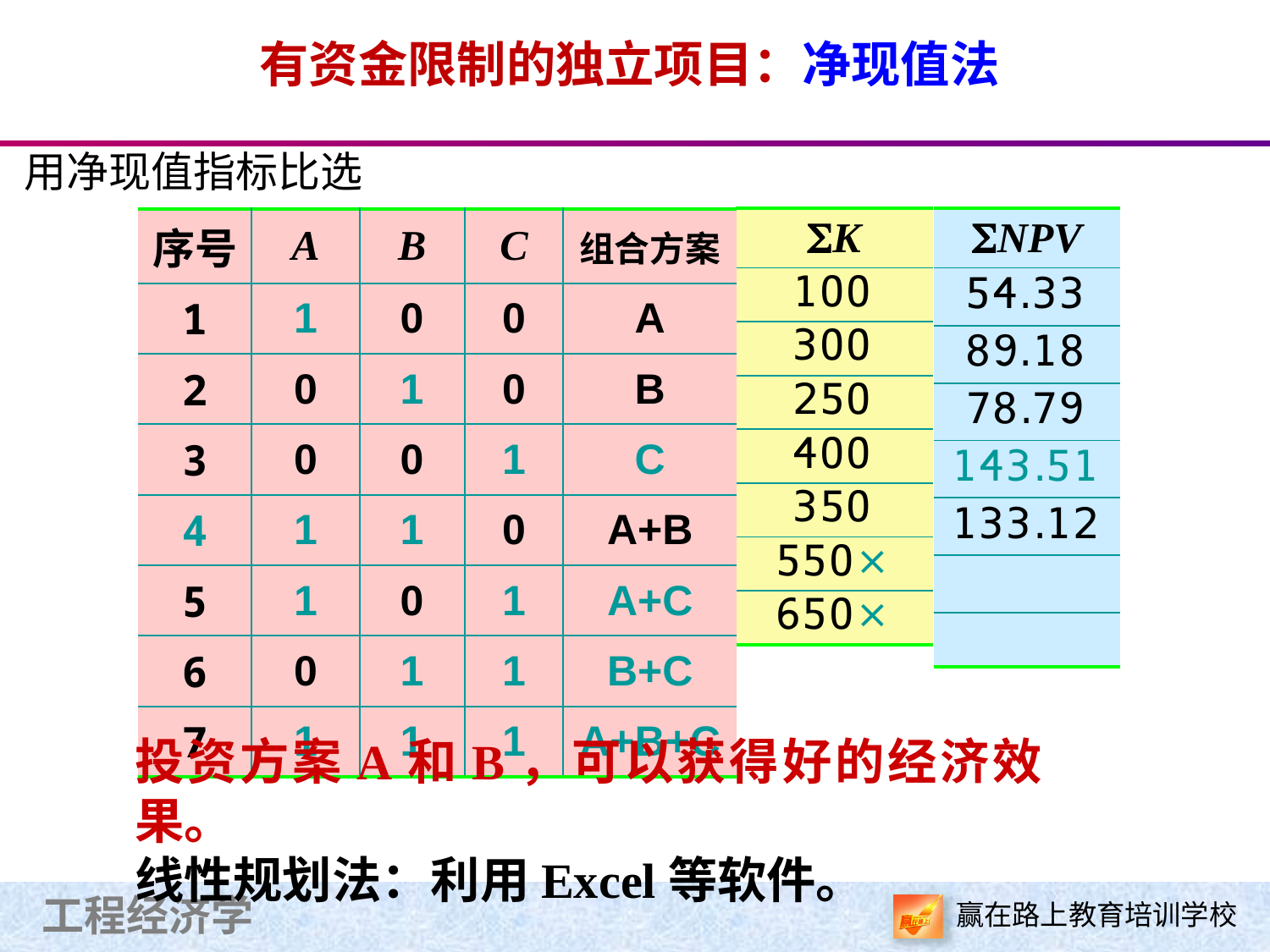

有资金限制的独立项目：净现值法
用净现值指标比选
| ΣK |
| --- |
| 100 |
| 300 |
| 250 |
| 400 |
| 350 |
| 550× |
| 650× |
| ΣNPV |
| --- |
| 54.33 |
| 89.18 |
| 78.79 |
| 143.51 |
| 133.12 |
|  |
|  |
| 序号 | A | B | C | 组合方案 |
| --- | --- | --- | --- | --- |
| 1 | 1 | 0 | 0 | A |
| 2 | 0 | 1 | 0 | B |
| 3 | 0 | 0 | 1 | C |
| 4 | 1 | 1 | 0 | A+B |
| 5 | 1 | 0 | 1 | A+C |
| 6 | 0 | 1 | 1 | B+C |
| 7 | 1 | 1 | 1 | A+B+C |
投资方案A和B，可以获得好的经济效果。
线性规划法：利用Excel等软件。